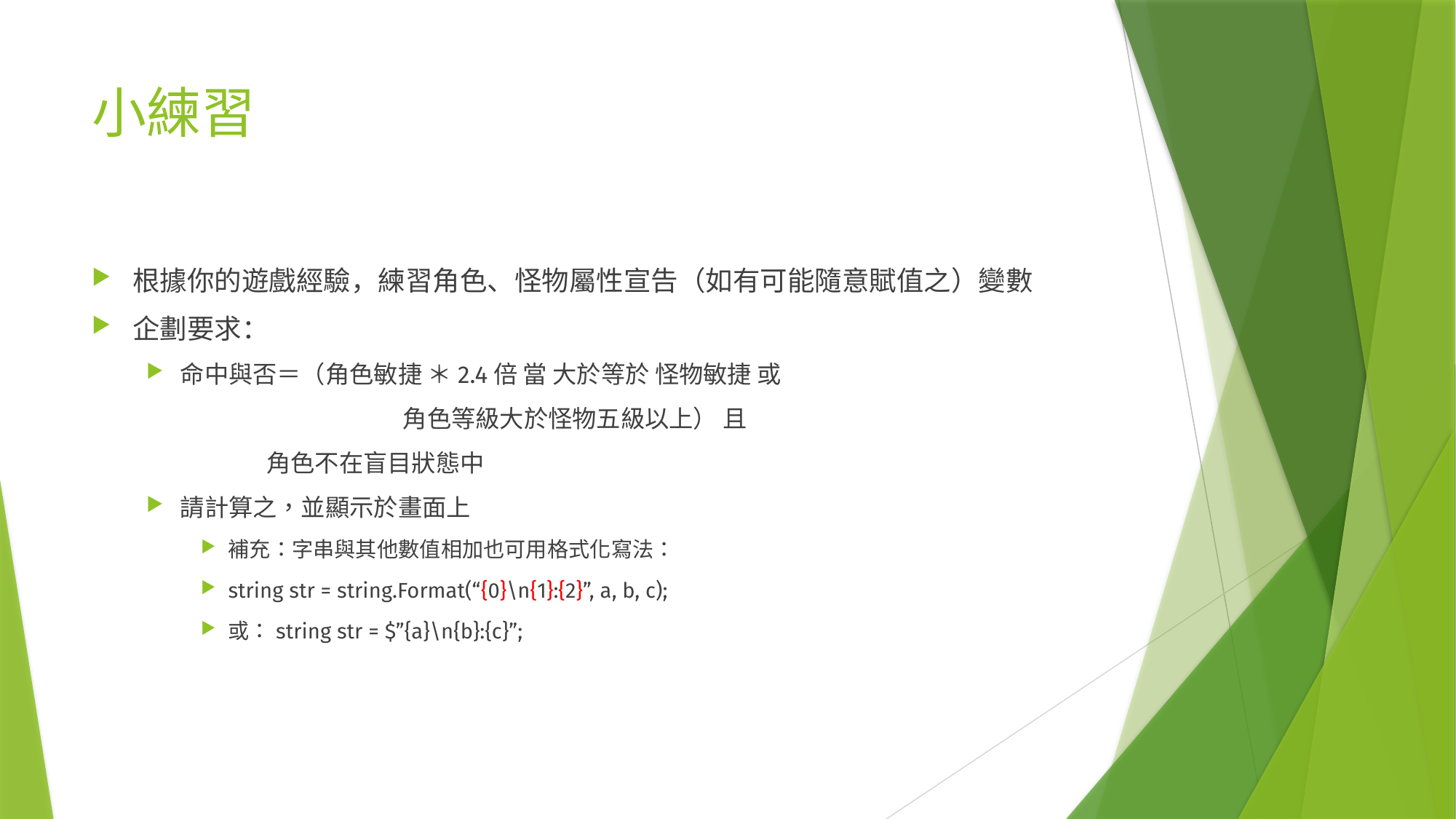

# 小練習
根據你的遊戲經驗，練習角色、怪物屬性宣告（如有可能隨意賦值之）變數
企劃要求：
命中與否＝（角色敏捷 ＊2.4倍 當 大於等於 怪物敏捷 或
		      角色等級大於怪物五級以上） 且
                     角色不在盲目狀態中
請計算之，並顯示於畫面上
補充：字串與其他數值相加也可用格式化寫法：
string str = string.Format(“{0}\n{1}:{2}”, a, b, c);
或：string str = $”{a}\n{b}:{c}”;